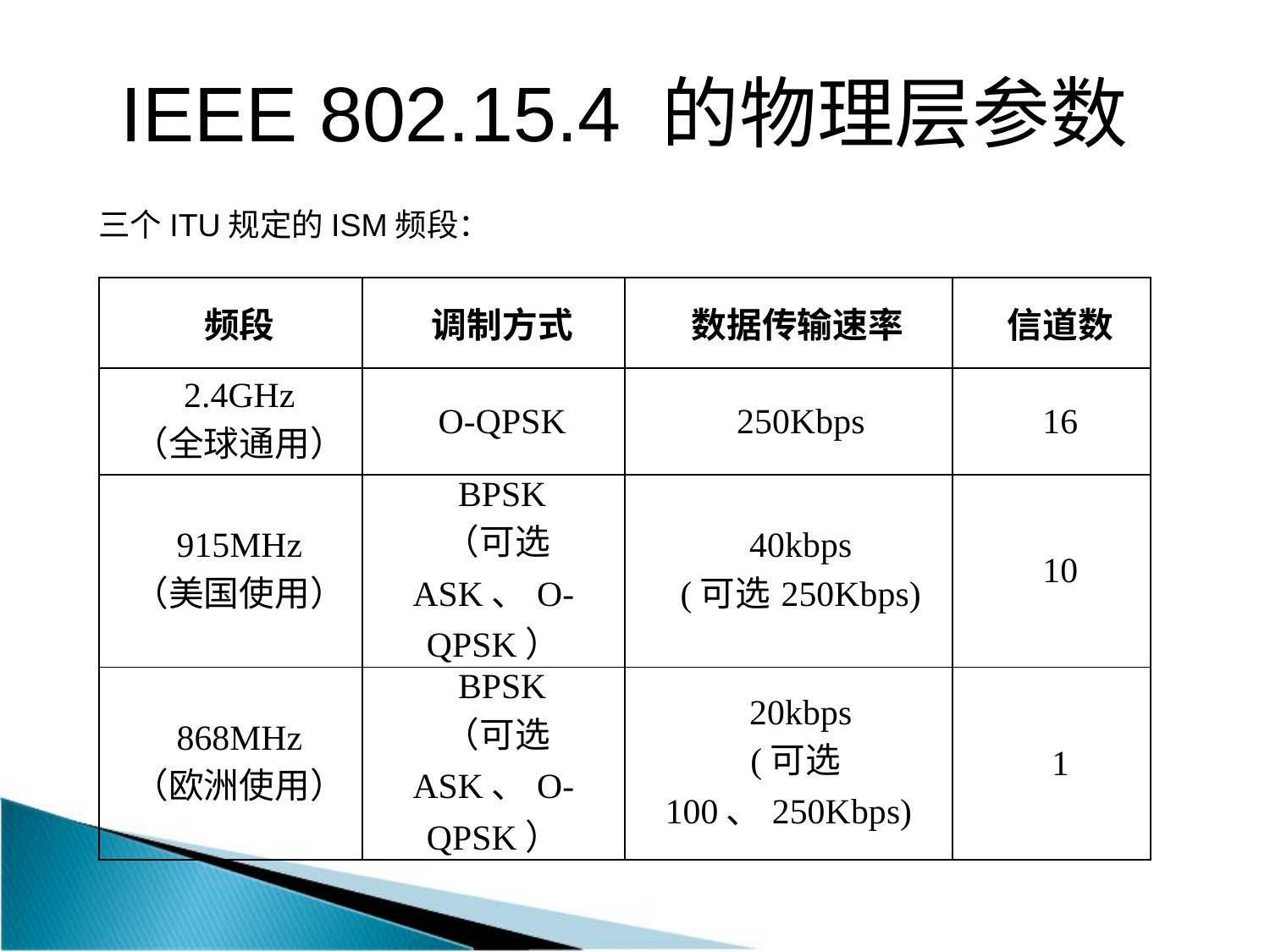

# IEEE 802.15.4 的物理层参数
三个ITU规定的ISM频段：
| 频段 | 调制方式 | 数据传输速率 | 信道数 |
| --- | --- | --- | --- |
| 2.4GHz （全球通用） | O-QPSK | 250Kbps | 16 |
| 915MHz （美国使用） | BPSK （可选ASK、O-QPSK） | 40kbps (可选250Kbps) | 10 |
| 868MHz （欧洲使用） | BPSK （可选ASK、O-QPSK） | 20kbps (可选100、250Kbps) | 1 |